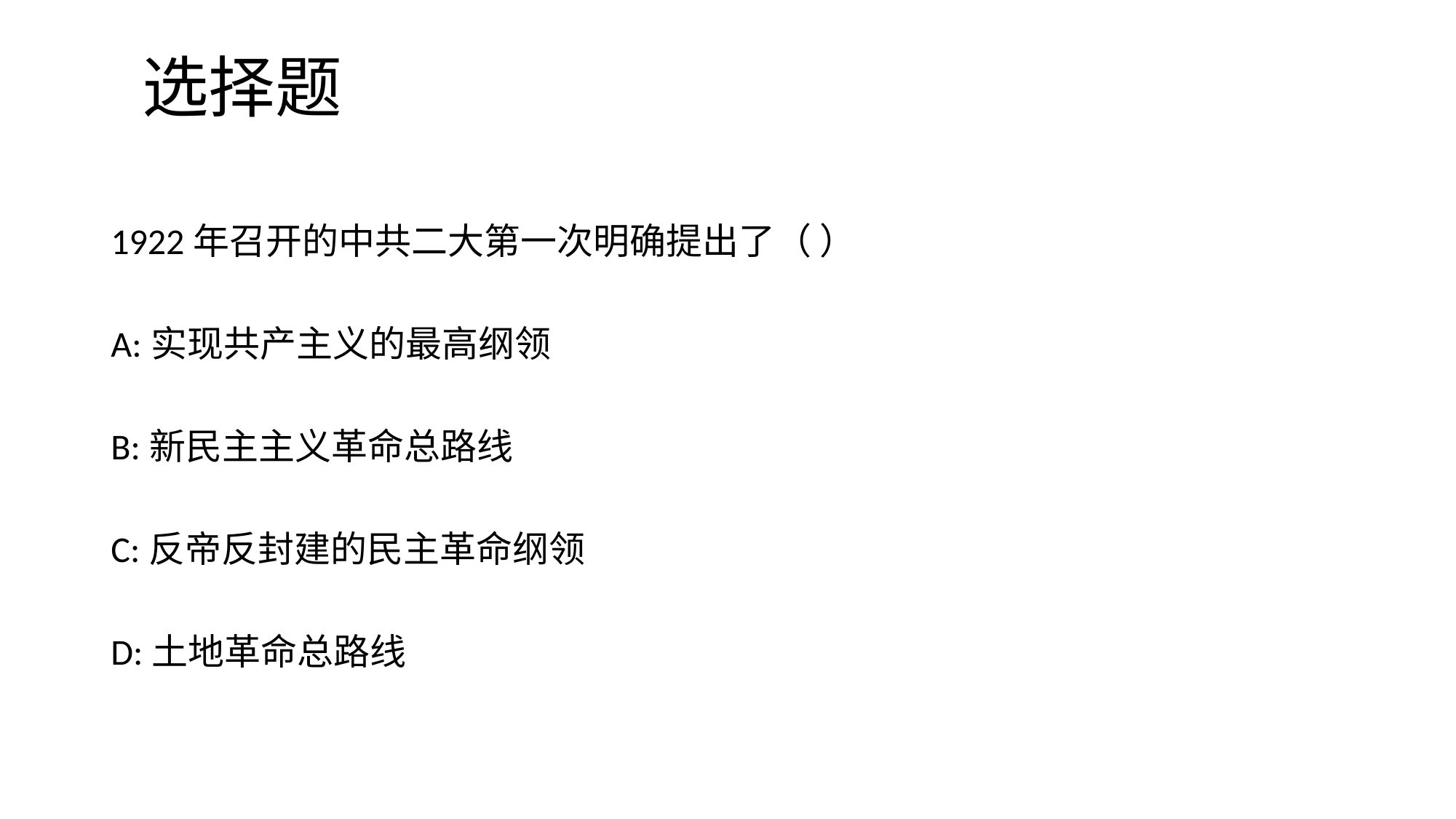

# 选择题
1922年召开的中共二大第一次明确提出了（ ）
A:实现共产主义的最高纲领
B:新民主主义革命总路线
C:反帝反封建的民主革命纲领
D:土地革命总路线